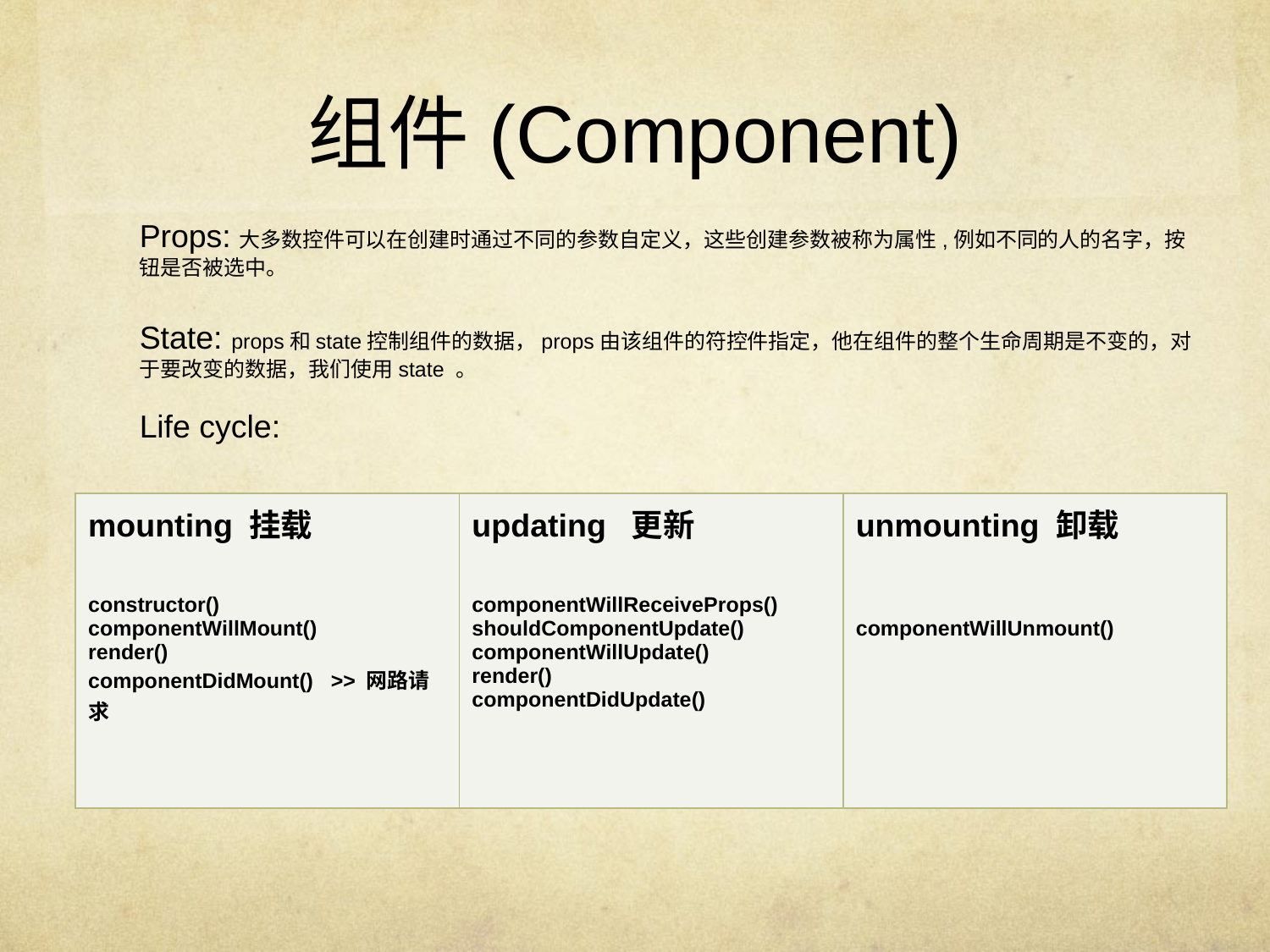

# 组件(Component)
Props:大多数控件可以在创建时通过不同的参数自定义，这些创建参数被称为属性,例如不同的人的名字，按钮是否被选中。

State: props和state控制组件的数据，props由该组件的符控件指定，他在组件的整个生命周期是不变的，对于要改变的数据，我们使用state 。

Life cycle:

| mounting 挂载 constructor() componentWillMount() render() componentDidMount()   >> 网路请求 | updating  更新 componentWillReceiveProps() shouldComponentUpdate() componentWillUpdate() render() componentDidUpdate() | unmounting 卸载 componentWillUnmount() |
| --- | --- | --- |